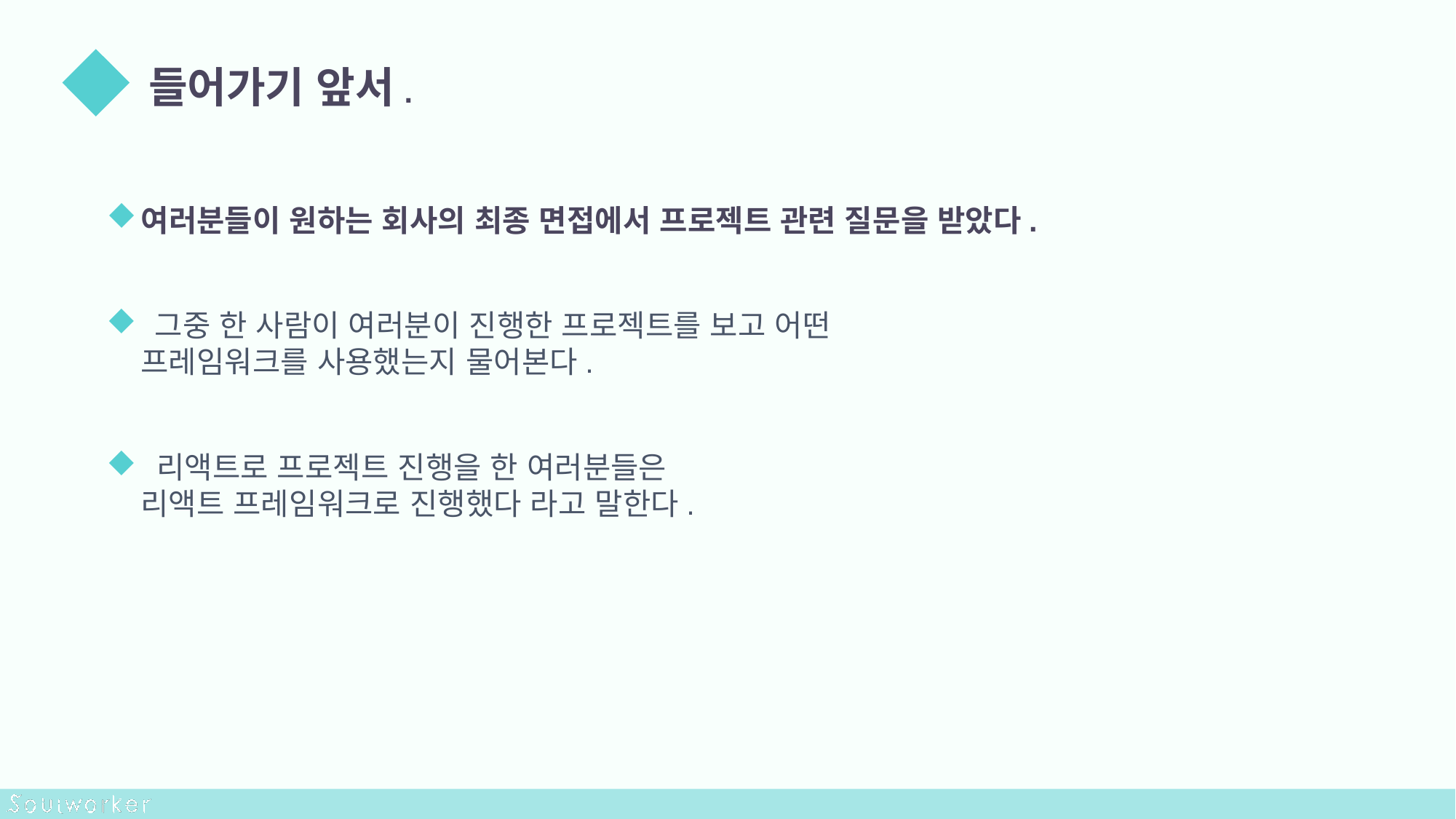

들어가기 앞서.
여러분들이 원하는 회사의 최종 면접에서 프로젝트 관련 질문을 받았다.
 그중 한 사람이 여러분이 진행한 프로젝트를 보고 어떤 프레임워크를 사용했는지 물어본다.
 리액트로 프로젝트 진행을 한 여러분들은
리액트 프레임워크로 진행했다 라고 말한다.